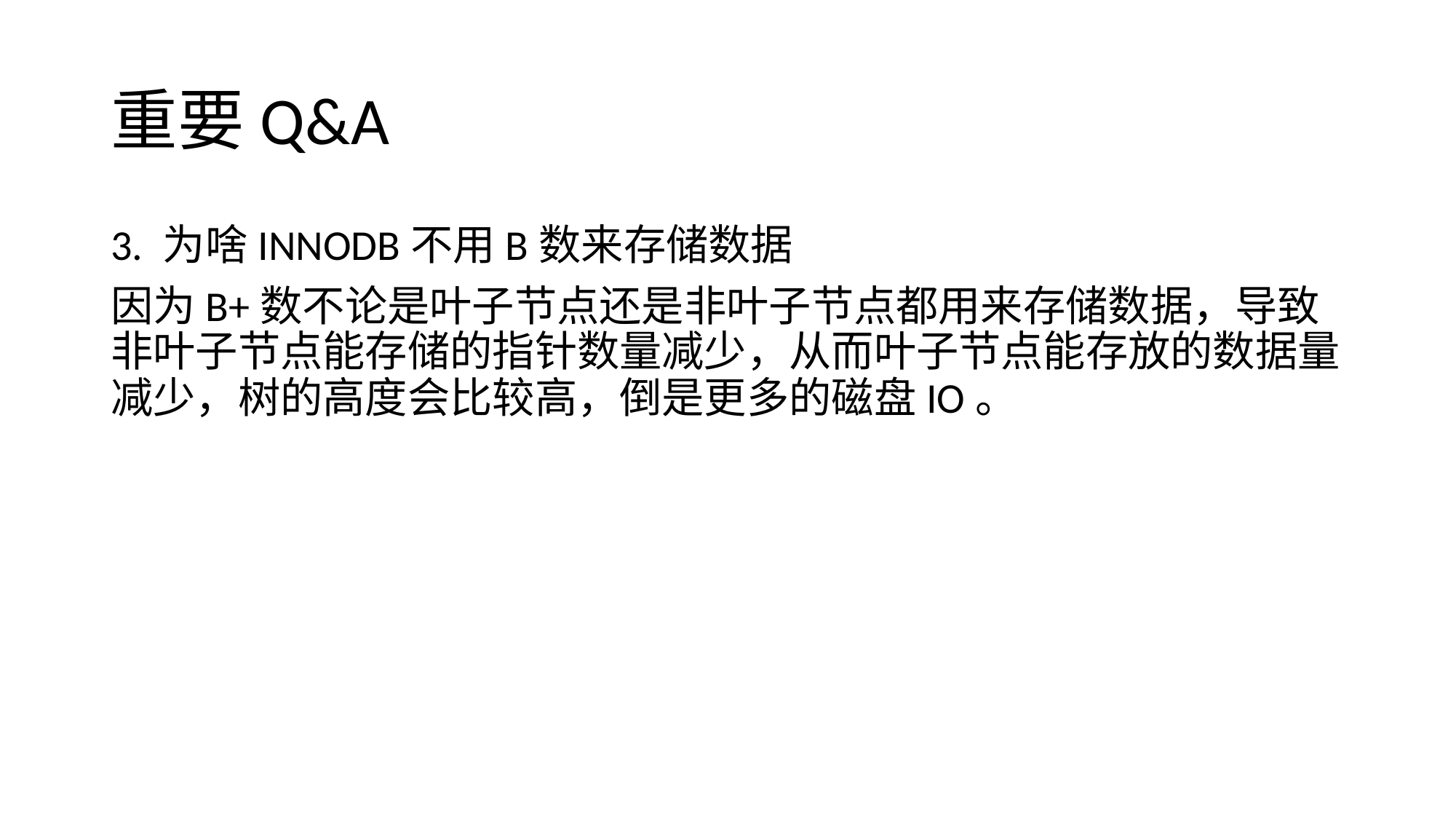

# 重要Q&A
3. 为啥INNODB不用B数来存储数据
因为B+数不论是叶子节点还是非叶子节点都用来存储数据，导致非叶子节点能存储的指针数量减少，从而叶子节点能存放的数据量减少，树的高度会比较高，倒是更多的磁盘IO。